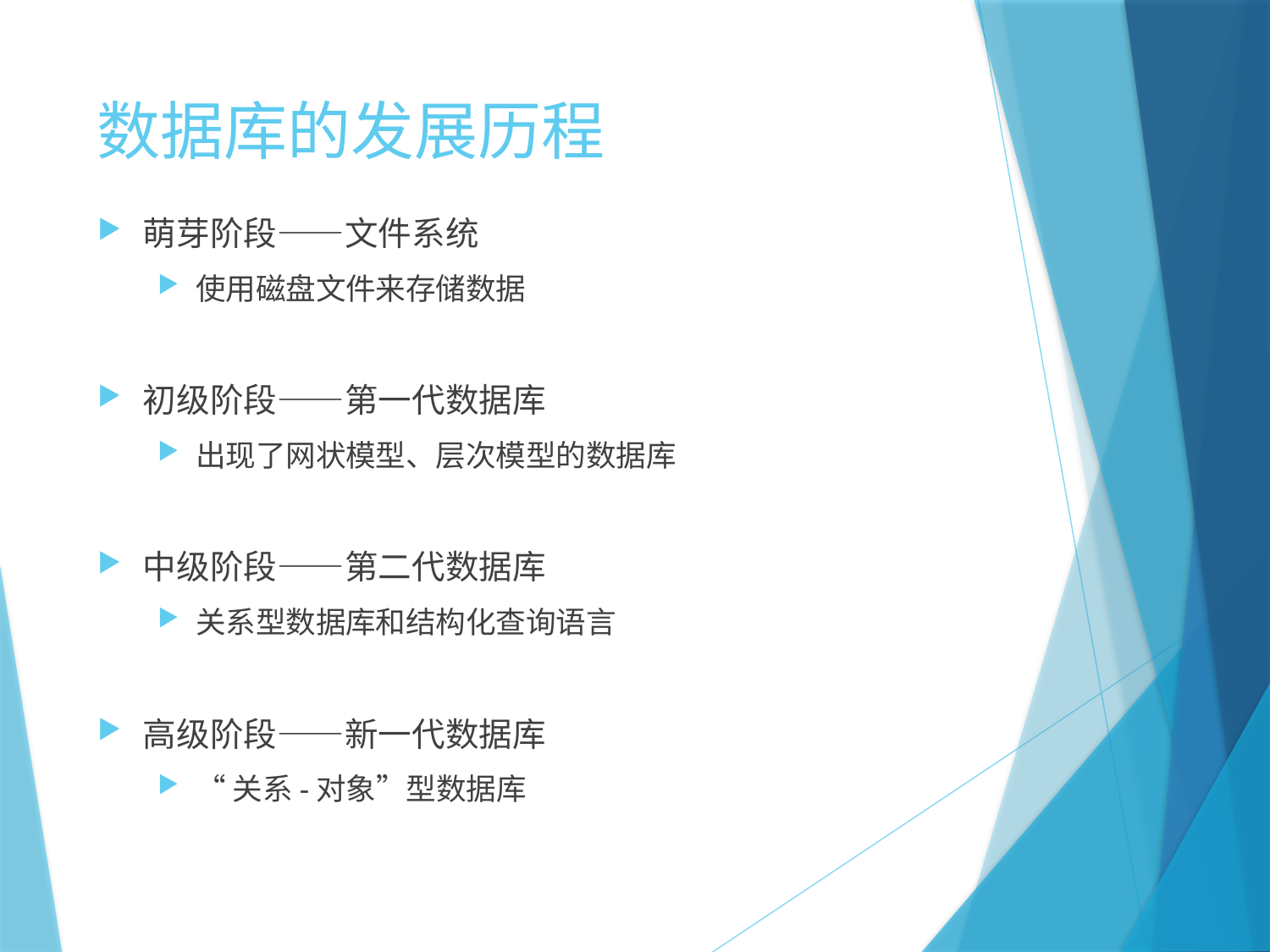

# 数据库的发展历程
萌芽阶段——文件系统
使用磁盘文件来存储数据

初级阶段——第一代数据库
出现了网状模型、层次模型的数据库

中级阶段——第二代数据库
关系型数据库和结构化查询语言

高级阶段——新一代数据库
“关系-对象”型数据库